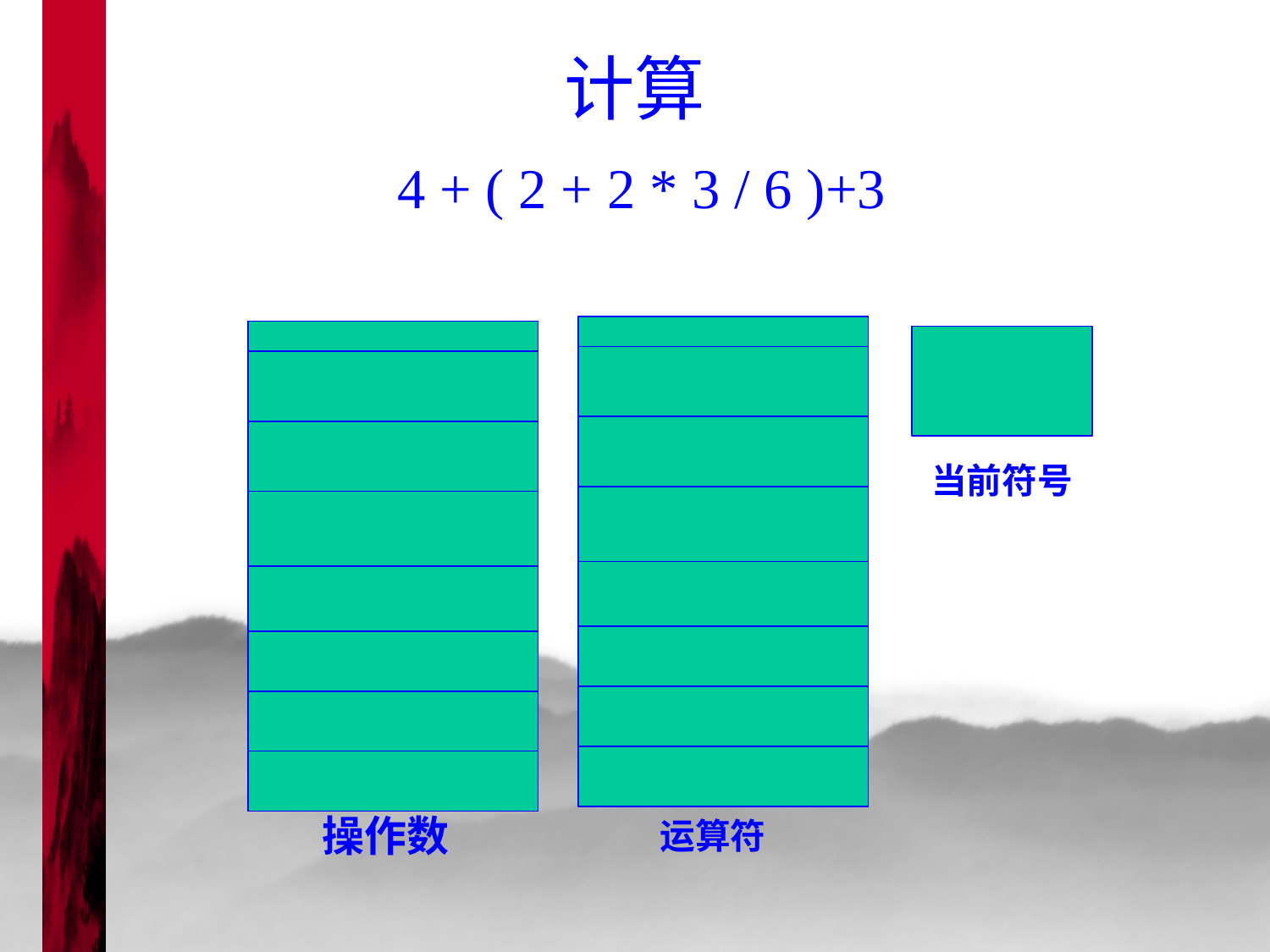

# 计算
 4 + ( 2 + 2 * 3 / 6 )+3

当前符号
操作数
运算符